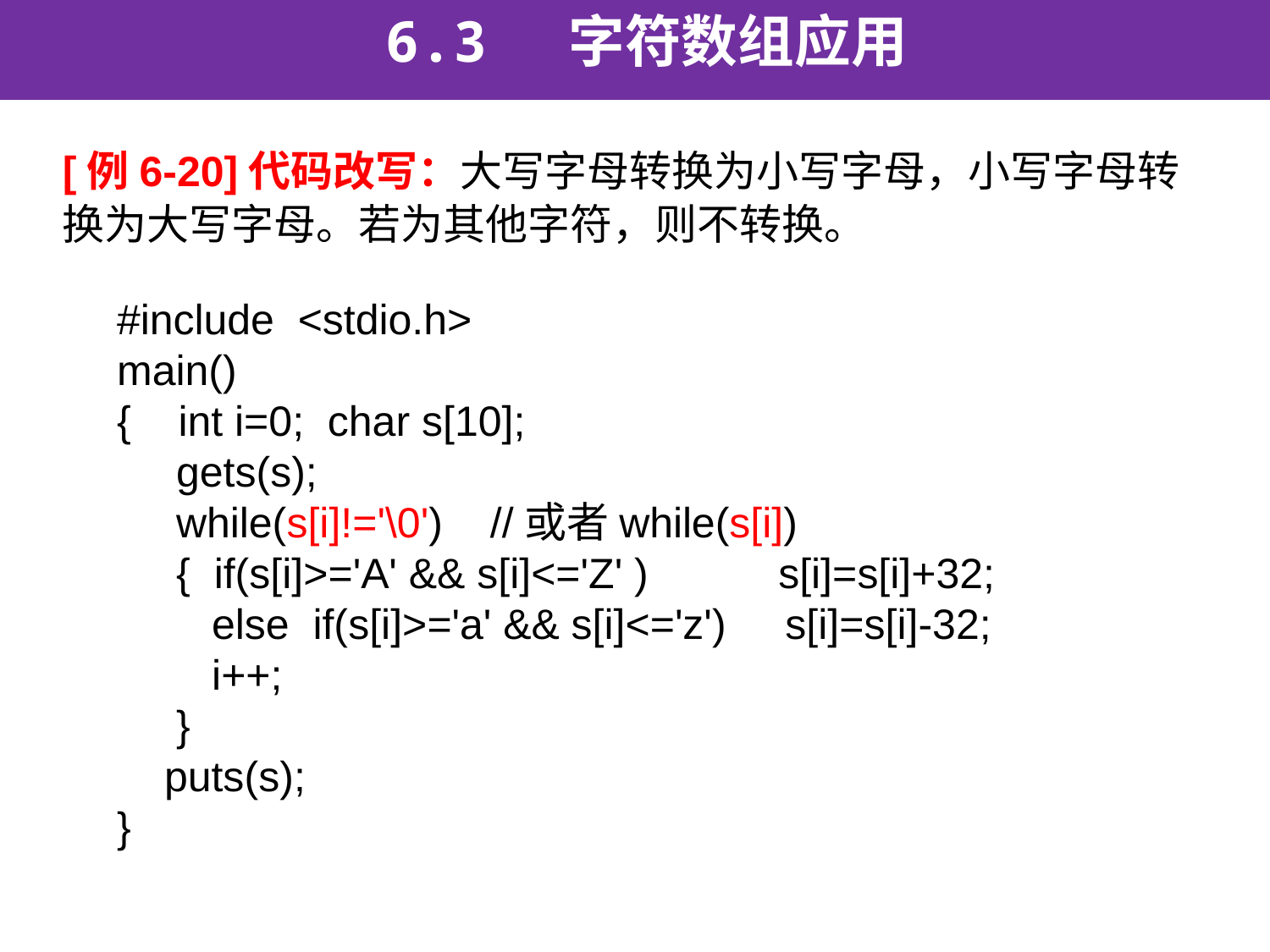

6.3  字符数组应用
[例6-20]代码改写：大写字母转换为小写字母，小写字母转换为大写字母。若为其他字符，则不转换。
#include  <stdio.h>
main()
{    int i=0;  char s[10];
     gets(s);
     while(s[i]!='\0')    //或者while(s[i])
     {  if(s[i]>='A' && s[i]<='Z' )           s[i]=s[i]+32;
        else  if(s[i]>='a' && s[i]<='z')     s[i]=s[i]-32;
        i++;
     }
    puts(s);
}